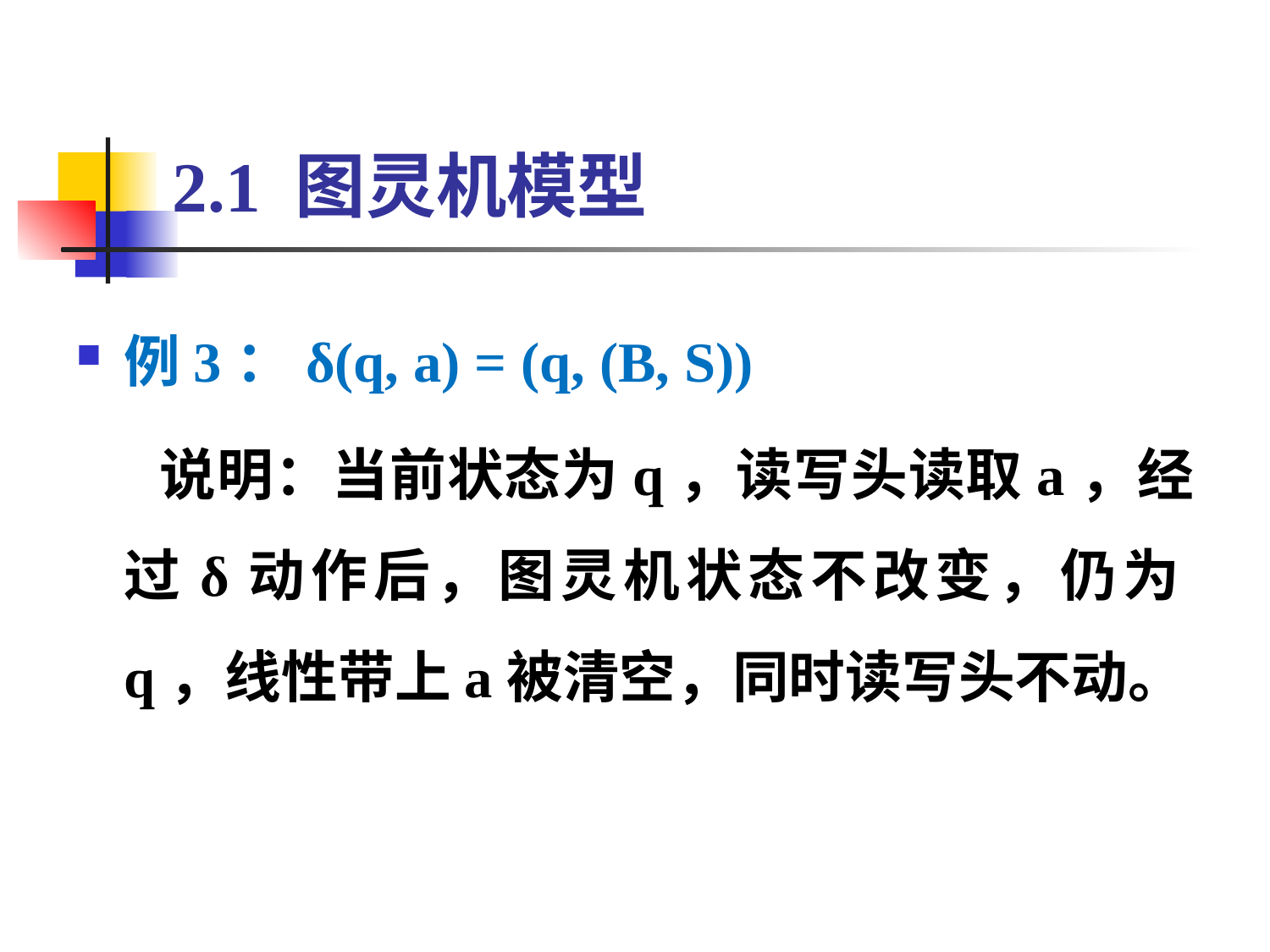

# 2.1 图灵机模型
例3：δ(q, a) = (q, (B, S))
     说明：当前状态为q，读写头读取a，经过δ动作后，图灵机状态不改变，仍为q，线性带上a被清空，同时读写头不动。